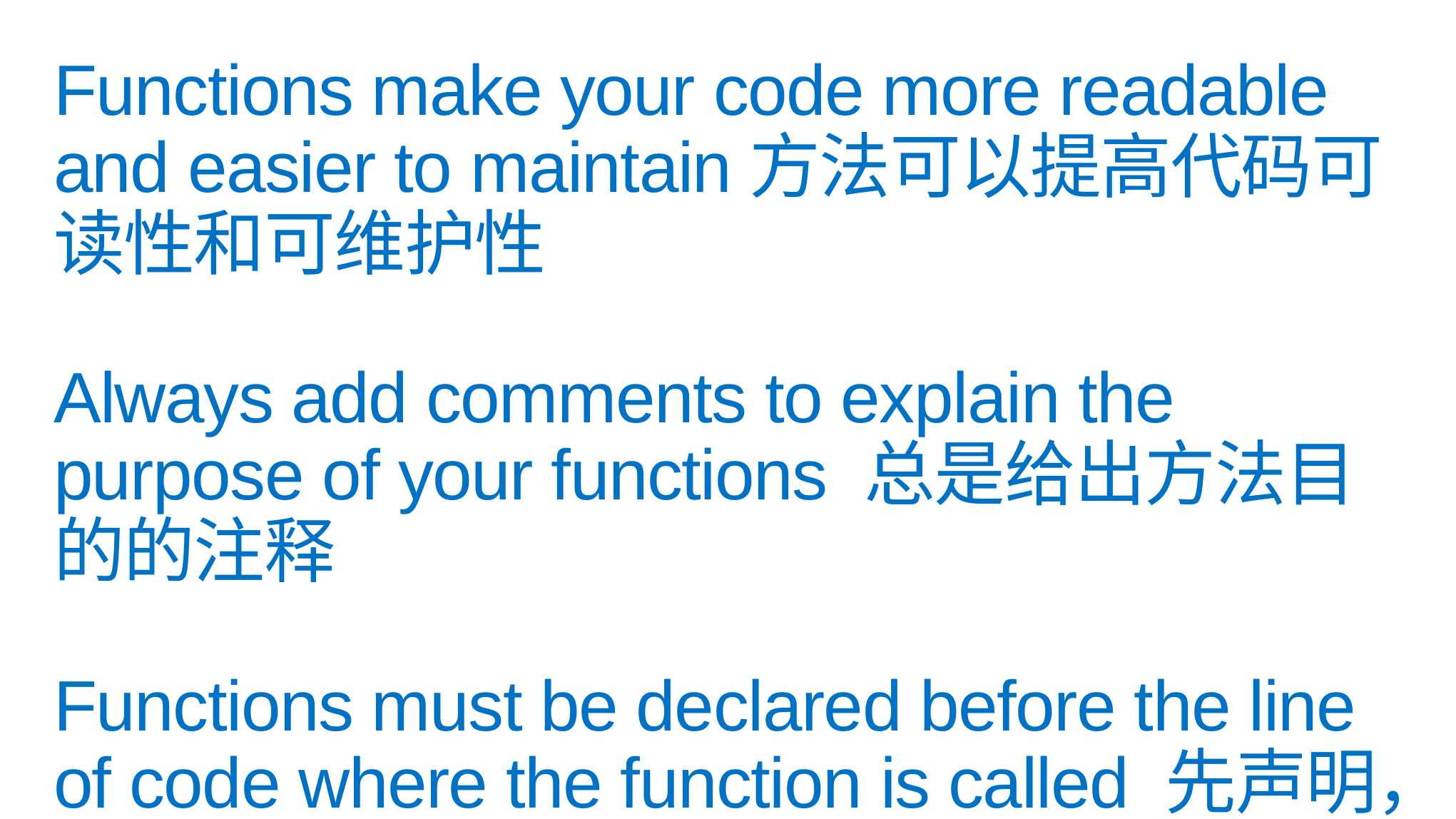

# Functions make your code more readable and easier to maintain方法可以提高代码可读性和可维护性 Always add comments to explain the purpose of your functions 总是给出方法目的的注释 Functions must be declared before the line of code where the function is called 先声明，再调用方法。